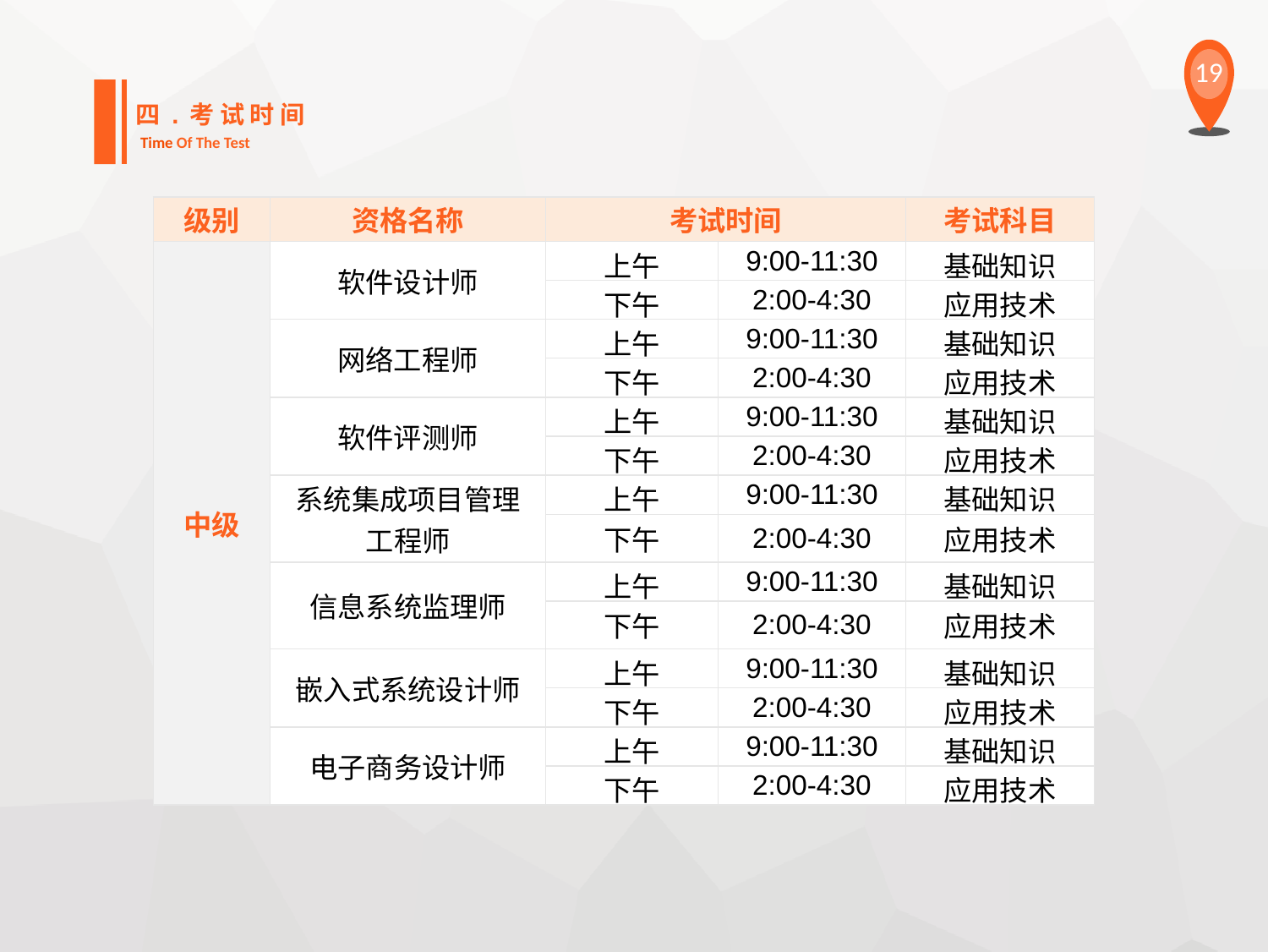

19

四.考试时间
Time Of The Test
| 级别 | 资格名称 | 考试时间 |  | 考试科目 |
| --- | --- | --- | --- | --- |
| 中级 | 软件设计师 | 上午 | 9:00-11:30 | 基础知识 |
|  |  | 下午 | 2:00-4:30 | 应用技术 |
|  | 网络工程师 | 上午 | 9:00-11:30 | 基础知识 |
|  |  | 下午 | 2:00-4:30 | 应用技术 |
|  | 软件评测师 | 上午 | 9:00-11:30 | 基础知识 |
|  |  | 下午 | 2:00-4:30 | 应用技术 |
|  | 系统集成项目管理工程师 | 上午 | 9:00-11:30 | 基础知识 |
|  |  | 下午 | 2:00-4:30 | 应用技术 |
|  | 信息系统监理师 | 上午 | 9:00-11:30 | 基础知识 |
|  |  | 下午 | 2:00-4:30 | 应用技术 |
|  | 嵌入式系统设计师 | 上午 | 9:00-11:30 | 基础知识 |
|  |  | 下午 | 2:00-4:30 | 应用技术 |
|  | 电子商务设计师 | 上午 | 9:00-11:30 | 基础知识 |
|  |  | 下午 | 2:00-4:30 | 应用技术 |